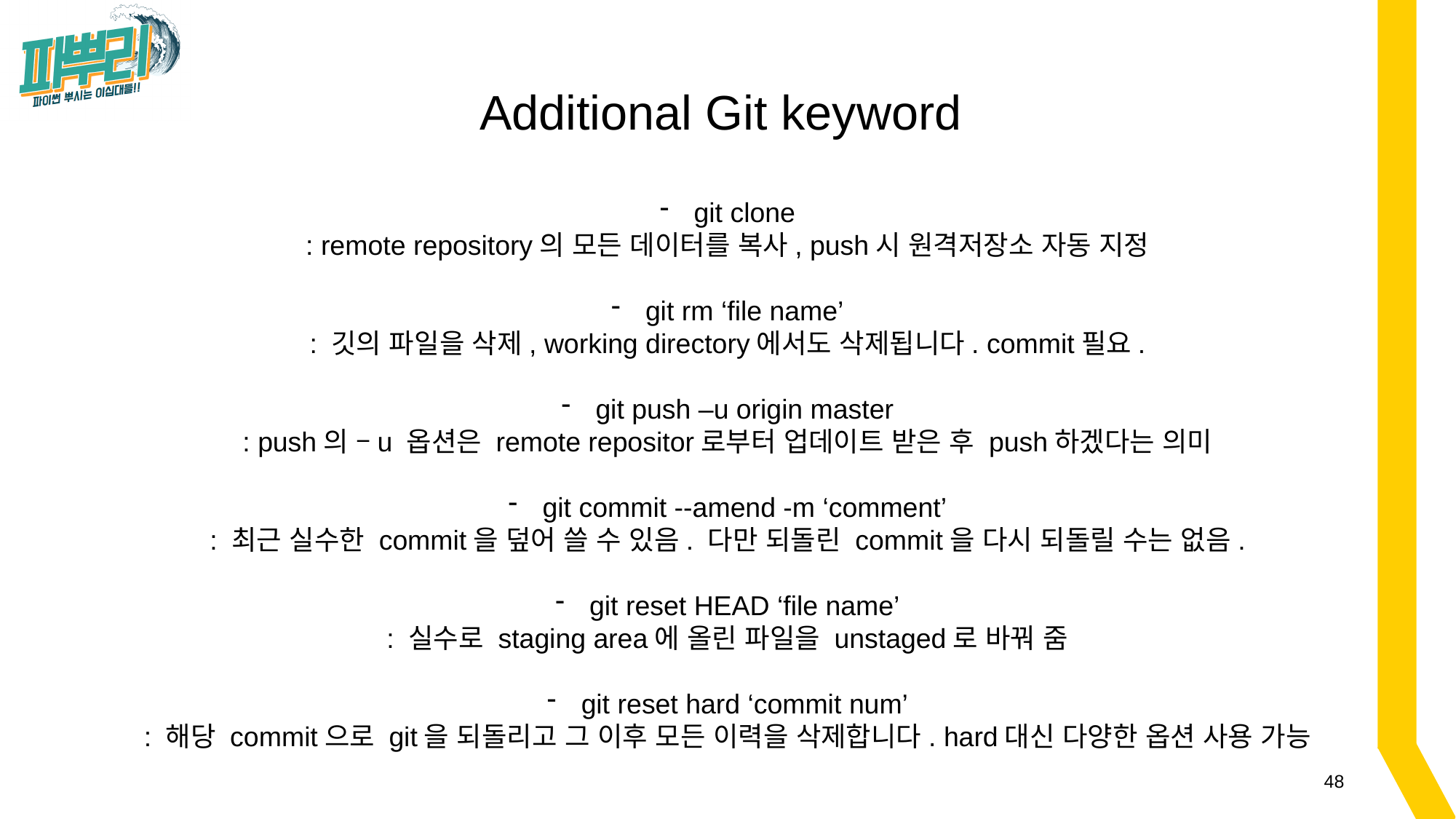

Additional Git keyword
git clone
: remote repository의 모든 데이터를 복사, push시 원격저장소 자동 지정

git rm ‘file name’
: 깃의 파일을 삭제, working directory에서도 삭제됩니다. commit필요.

git push –u origin master
: push의 –u 옵션은 remote repositor로부터 업데이트 받은 후 push하겠다는 의미

git commit --amend -m ‘comment’
: 최근 실수한 commit을 덮어 쓸 수 있음. 다만 되돌린 commit을 다시 되돌릴 수는 없음.

git reset HEAD ‘file name’
: 실수로 staging area에 올린 파일을 unstaged로 바꿔 줌

git reset hard ‘commit num’
: 해당 commit으로 git을 되돌리고 그 이후 모든 이력을 삭제합니다. hard대신 다양한 옵션 사용 가능
48